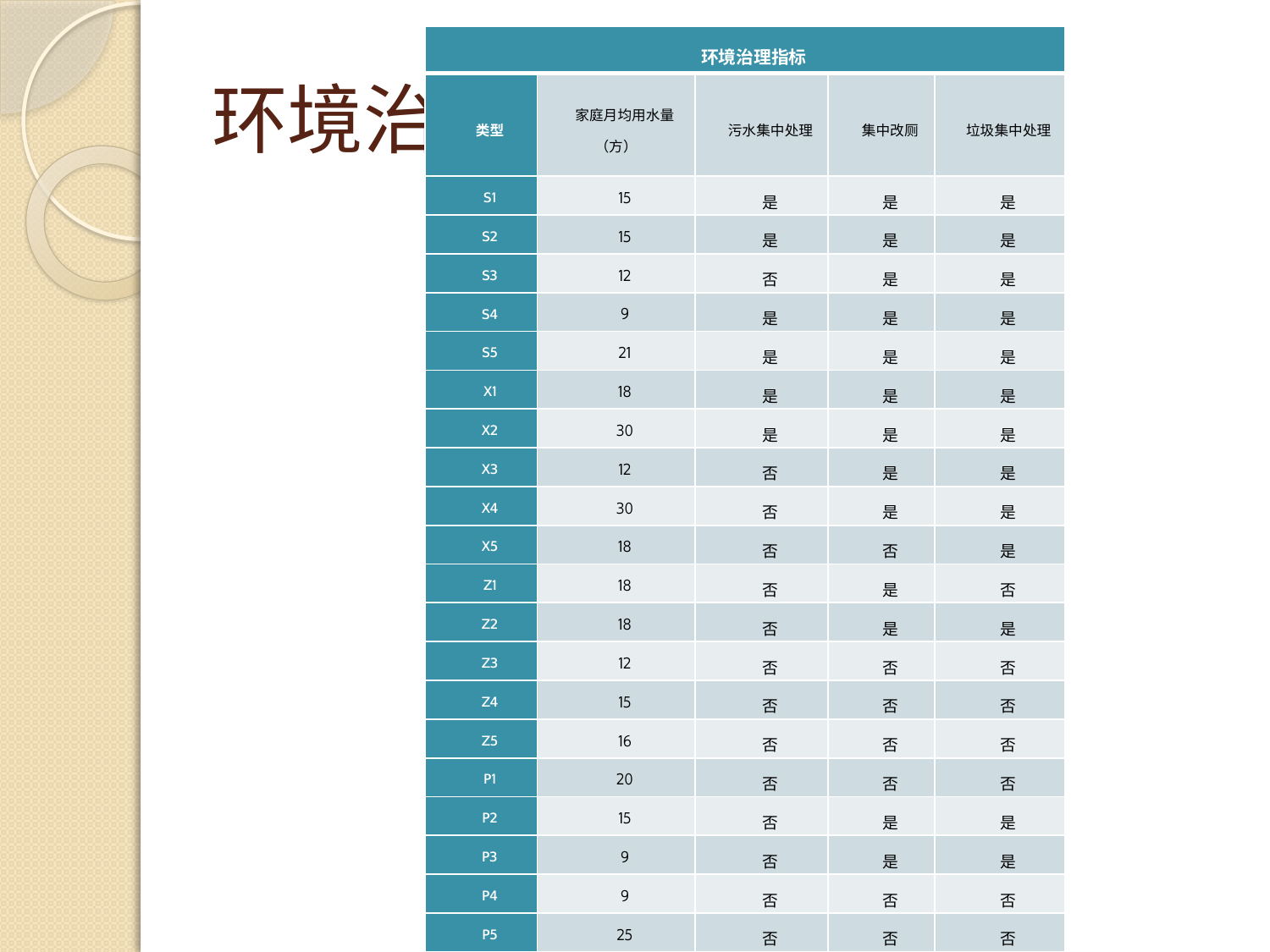

| 环境治理指标 |  |  |  |  |
| --- | --- | --- | --- | --- |
| 类型 | 家庭月均用水量（方） | 污水集中处理 | 集中改厕 | 垃圾集中处理 |
| S1 | 15 | 是 | 是 | 是 |
| S2 | 15 | 是 | 是 | 是 |
| S3 | 12 | 否 | 是 | 是 |
| S4 | 9 | 是 | 是 | 是 |
| S5 | 21 | 是 | 是 | 是 |
| X1 | 18 | 是 | 是 | 是 |
| X2 | 30 | 是 | 是 | 是 |
| X3 | 12 | 否 | 是 | 是 |
| X4 | 30 | 否 | 是 | 是 |
| X5 | 18 | 否 | 否 | 是 |
| Z1 | 18 | 否 | 是 | 否 |
| Z2 | 18 | 否 | 是 | 是 |
| Z3 | 12 | 否 | 否 | 否 |
| Z4 | 15 | 否 | 否 | 否 |
| Z5 | 16 | 否 | 否 | 否 |
| P1 | 20 | 否 | 否 | 否 |
| P2 | 15 | 否 | 是 | 是 |
| P3 | 9 | 否 | 是 | 是 |
| P4 | 9 | 否 | 否 | 否 |
| P5 | 25 | 否 | 否 | 否 |
# 环境治理指标